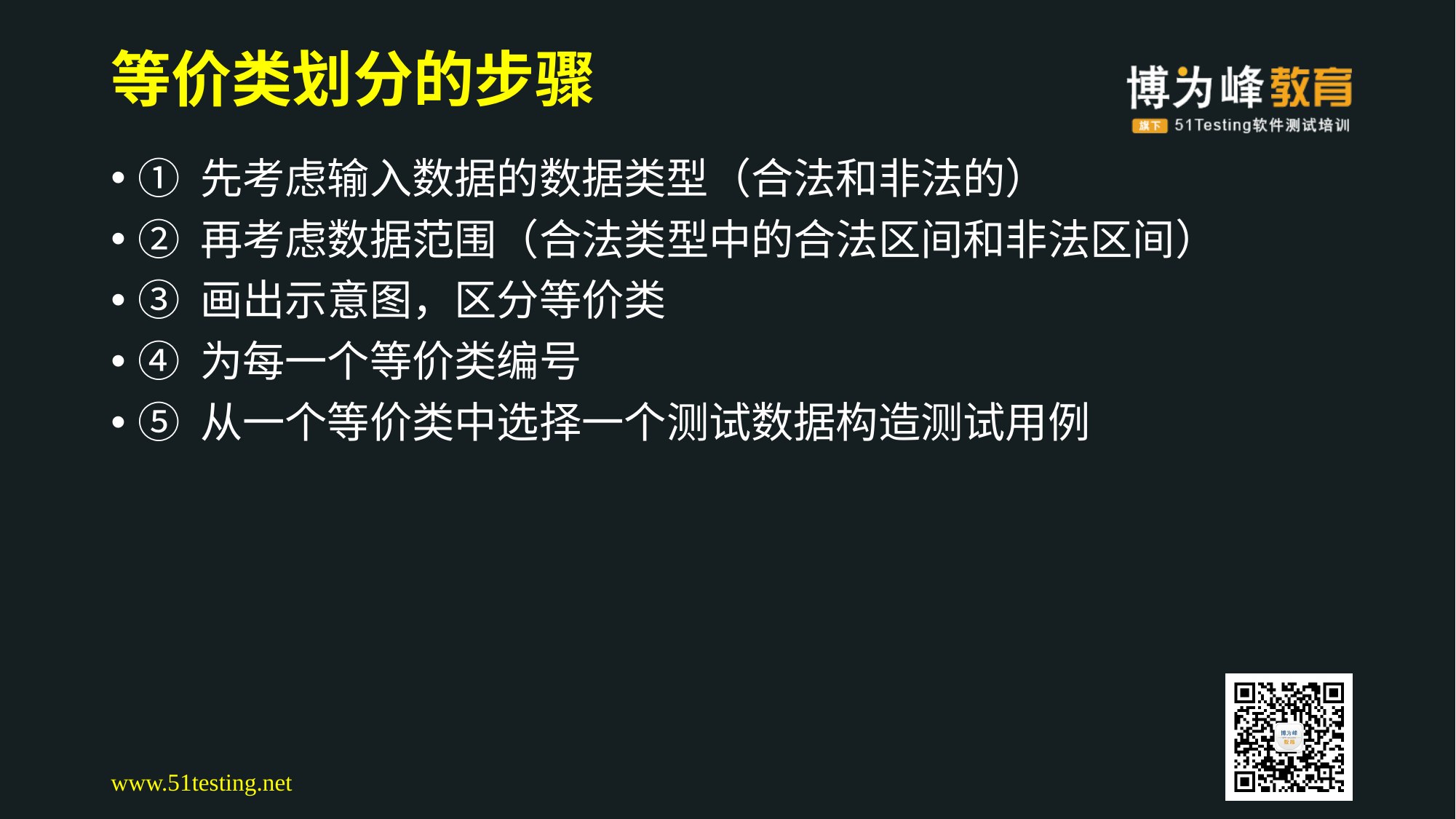

# 等价类划分的步骤
① 先考虑输入数据的数据类型（合法和非法的）
② 再考虑数据范围（合法类型中的合法区间和非法区间）
③ 画出示意图，区分等价类
④ 为每一个等价类编号
⑤ 从一个等价类中选择一个测试数据构造测试用例

www.51testing.net